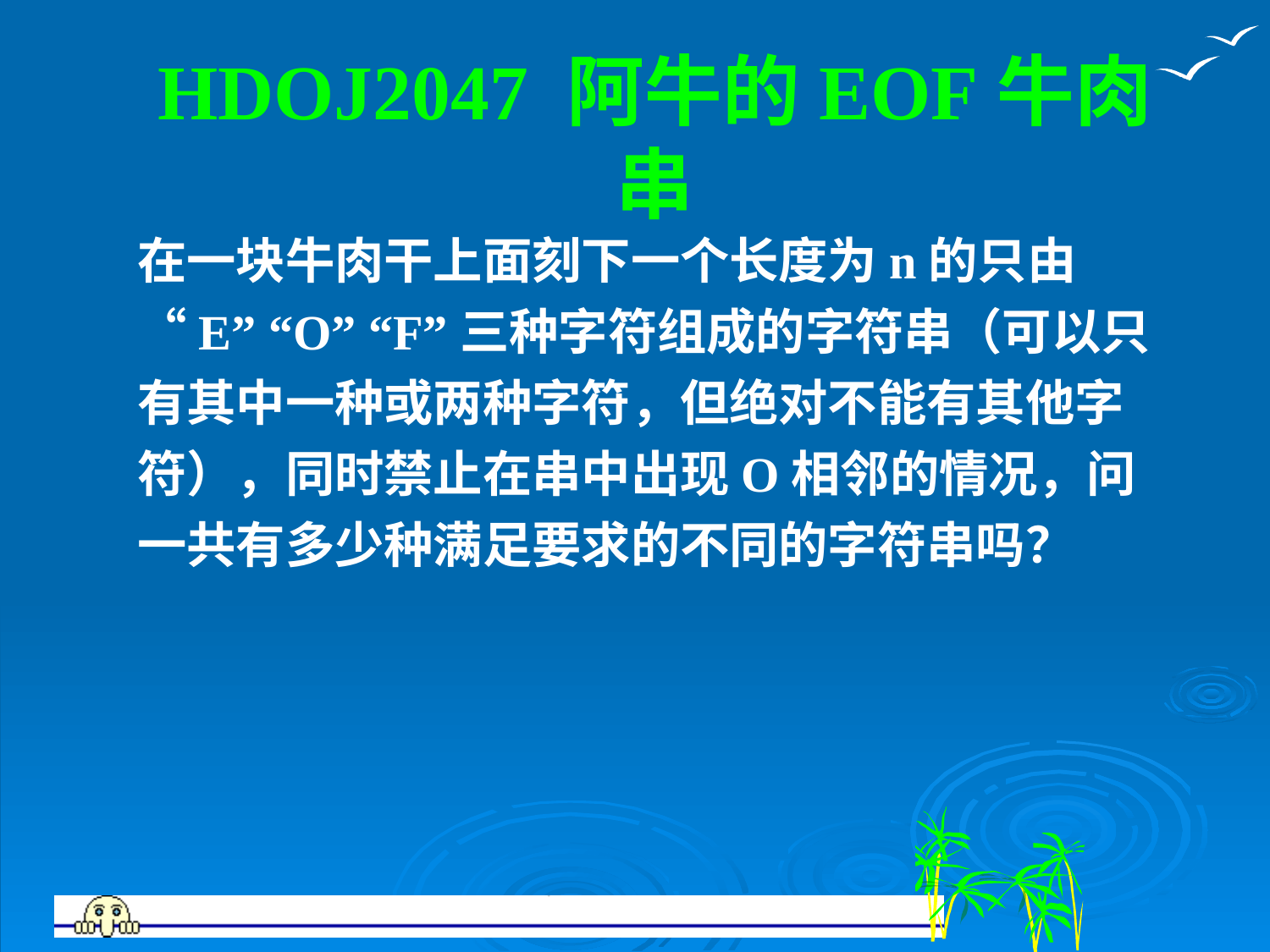

HDOJ2047 阿牛的EOF牛肉串
在一块牛肉干上面刻下一个长度为n的只由“E” “O” “F”三种字符组成的字符串（可以只有其中一种或两种字符，但绝对不能有其他字符），同时禁止在串中出现O相邻的情况，问一共有多少种满足要求的不同的字符串吗？